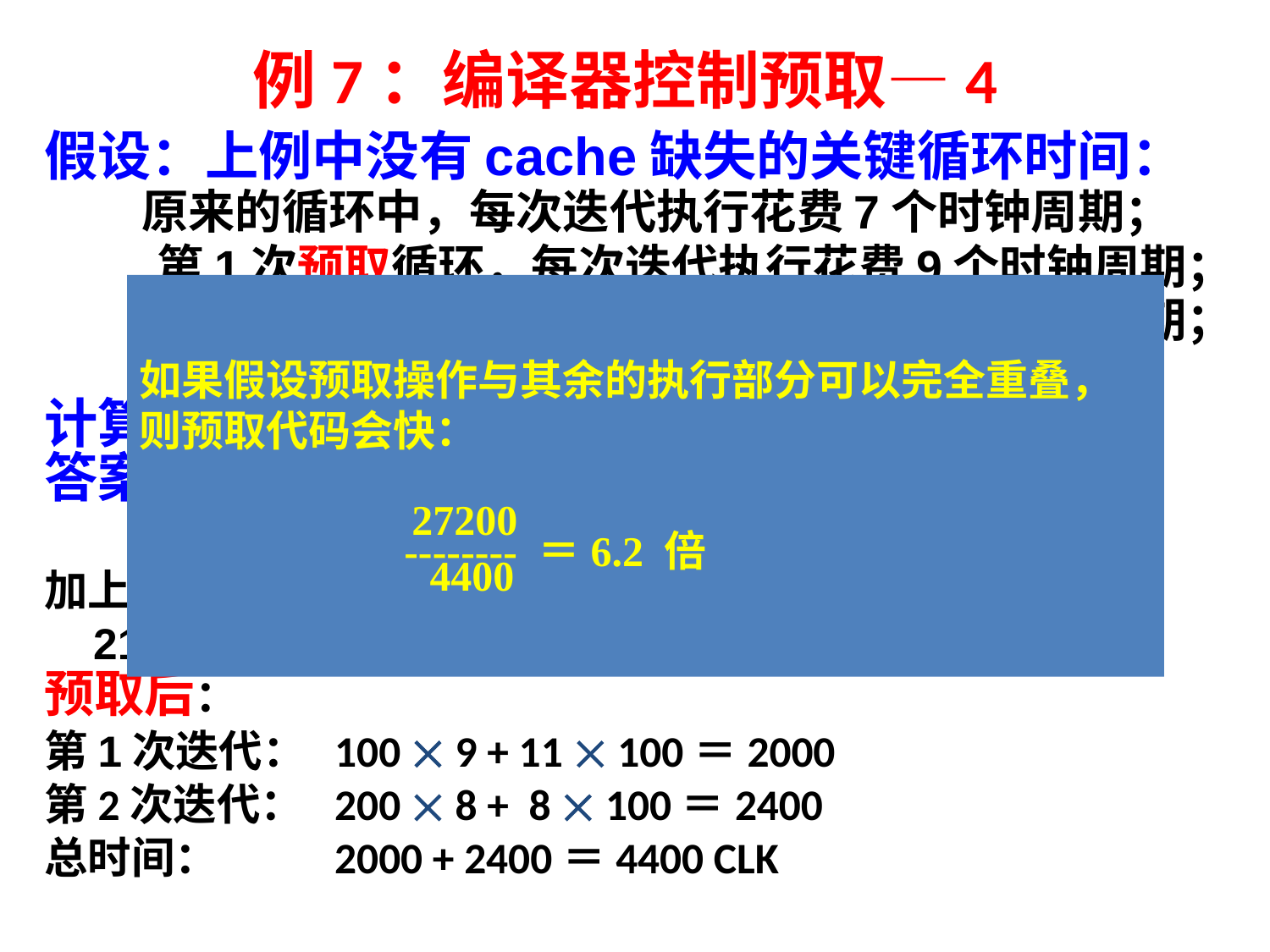

# 例7：编译器控制预取—4
假设：上例中没有cache缺失的关键循环时间：
		   原来的循环中，每次迭代执行花费7个时钟周期；
		     第1次预取循环，每次迭代执行花费9个时钟周期；
		     第2次预取循环，每次迭代执行花费8个时钟周期；
		    1次缺失花费100个时钟周期。
计算上例中节省的时间？
答案：  原来的两层嵌套循环没有缺失的执行时间：
		3×100 ×7＝2100	CLK
加上 cache 缺失时间
				2100 + 251 ×100＝27200 CLK
预取后：
第1次迭代：	100 × 9 + 11 × 100＝2000
第2次迭代： 	200 × 8 +  8 × 100＝2400
总时间：		2000 + 2400＝4400 CLK

如果假设预取操作与其余的执行部分可以完全重叠，则预取代码会快：

27200
-------- ＝6.2 倍
4400
73